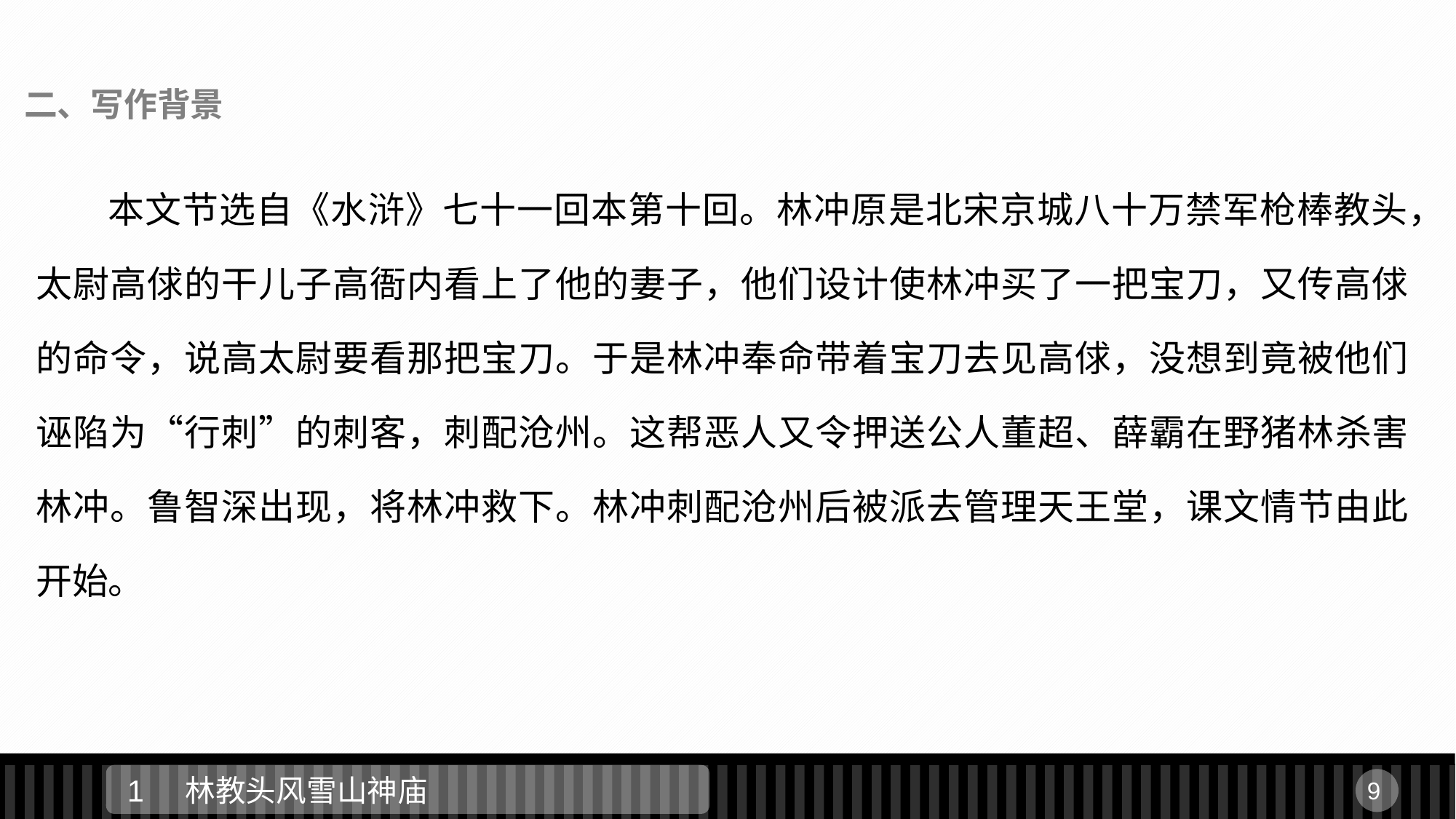

二、写作背景
       本文节选自《水浒》七十一回本第十回。林冲原是北宋京城八十万禁军枪棒教头，太尉高俅的干儿子高衙内看上了他的妻子，他们设计使林冲买了一把宝刀，又传高俅的命令，说高太尉要看那把宝刀。于是林冲奉命带着宝刀去见高俅，没想到竟被他们诬陷为“行刺”的刺客，刺配沧州。这帮恶人又令押送公人董超、薛霸在野猪林杀害林冲。鲁智深出现，将林冲救下。林冲刺配沧州后被派去管理天王堂，课文情节由此开始。